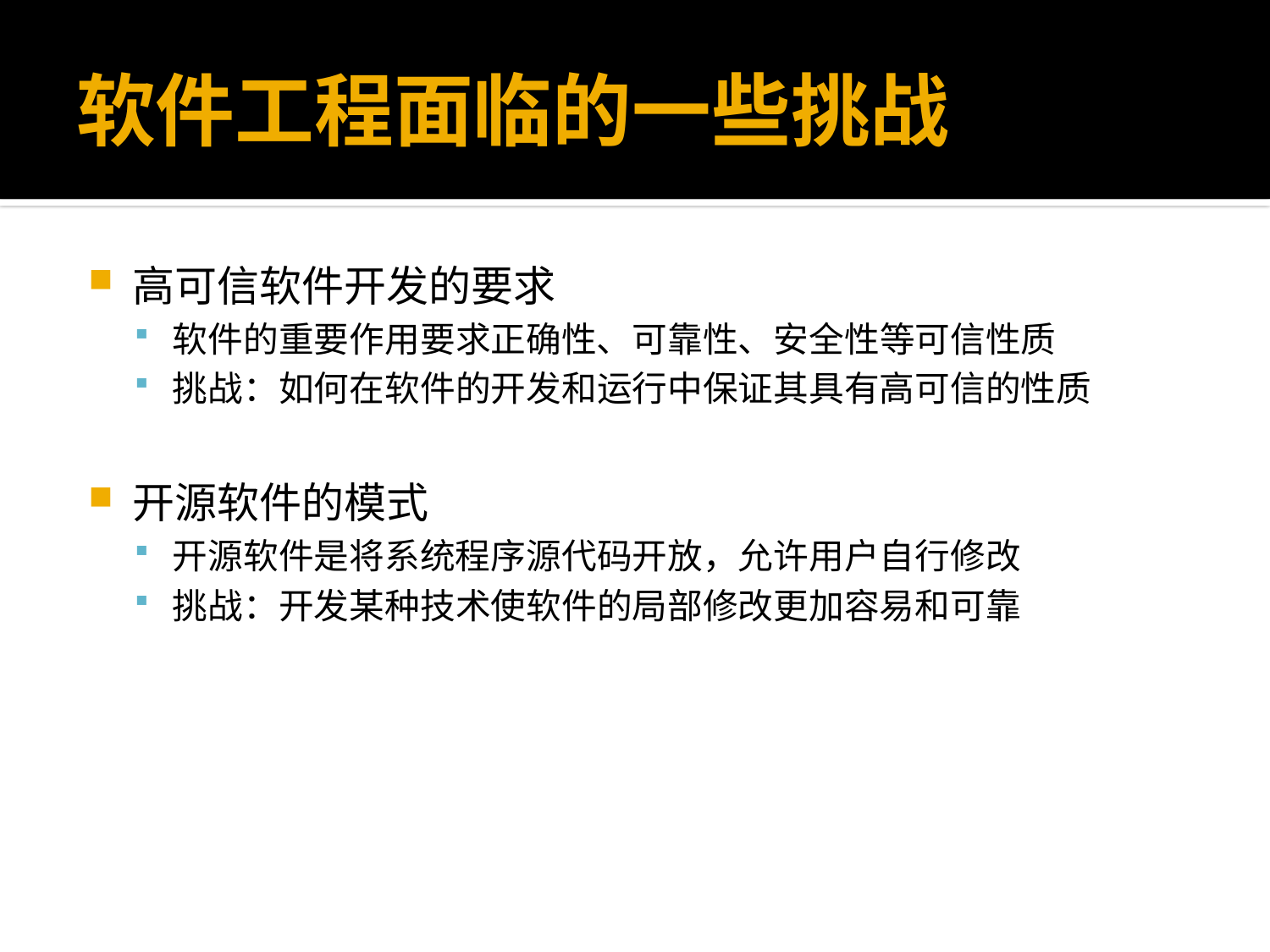

# 软件工程面临的一些挑战
高可信软件开发的要求
软件的重要作用要求正确性、可靠性、安全性等可信性质
挑战：如何在软件的开发和运行中保证其具有高可信的性质

开源软件的模式
开源软件是将系统程序源代码开放，允许用户自行修改
挑战：开发某种技术使软件的局部修改更加容易和可靠